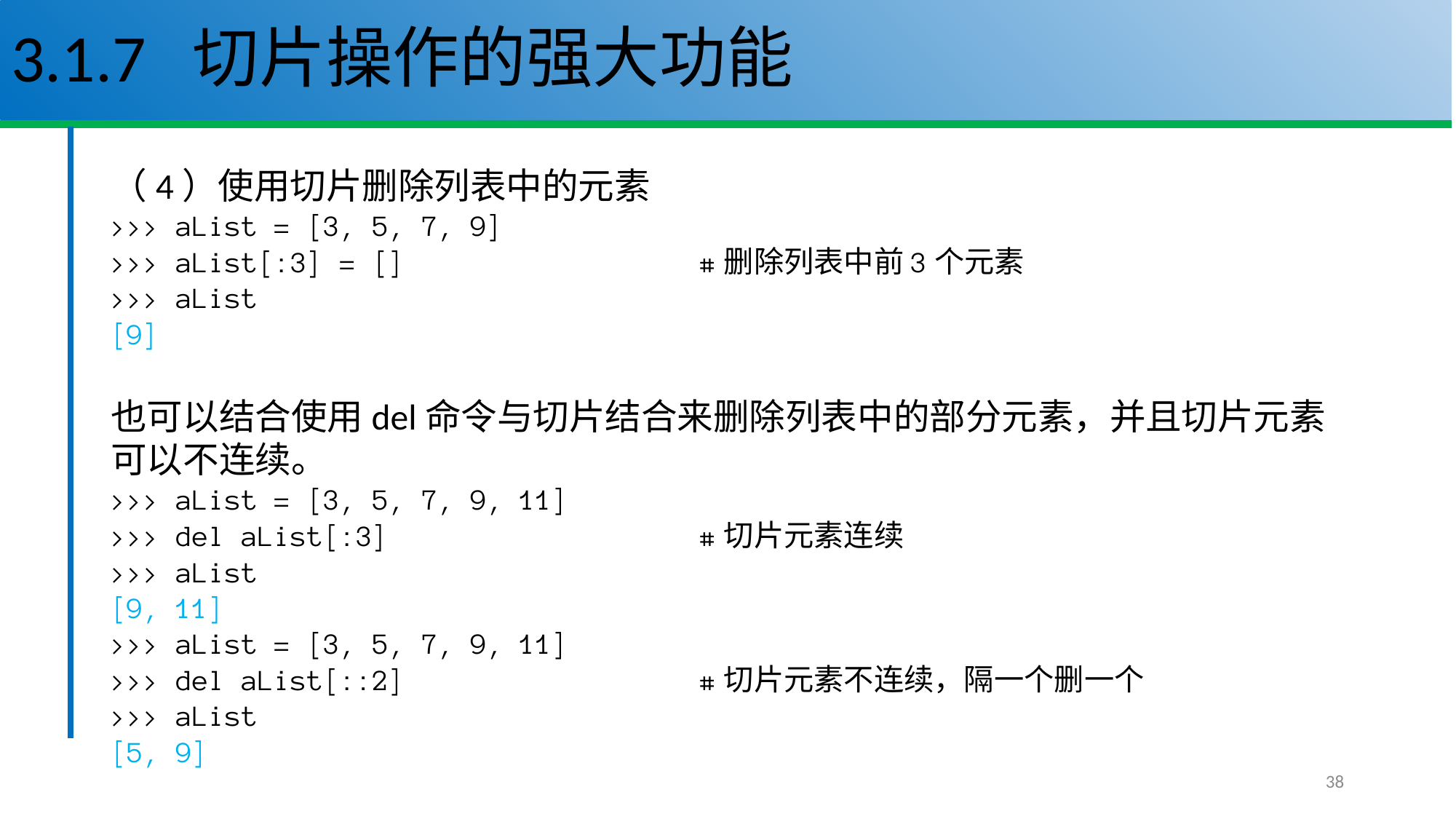

# 3.1.7  切片操作的强大功能
（4）使用切片删除列表中的元素
>>> aList = [3, 5, 7, 9]
>>> aList[:3] = []                  #删除列表中前3个元素
>>> aList
[9]

也可以结合使用del命令与切片结合来删除列表中的部分元素，并且切片元素可以不连续。
>>> aList = [3, 5, 7, 9, 11]
>>> del aList[:3]                   #切片元素连续
>>> aList
[9, 11]
>>> aList = [3, 5, 7, 9, 11]
>>> del aList[::2]                  #切片元素不连续，隔一个删一个
>>> aList
[5, 9]
38